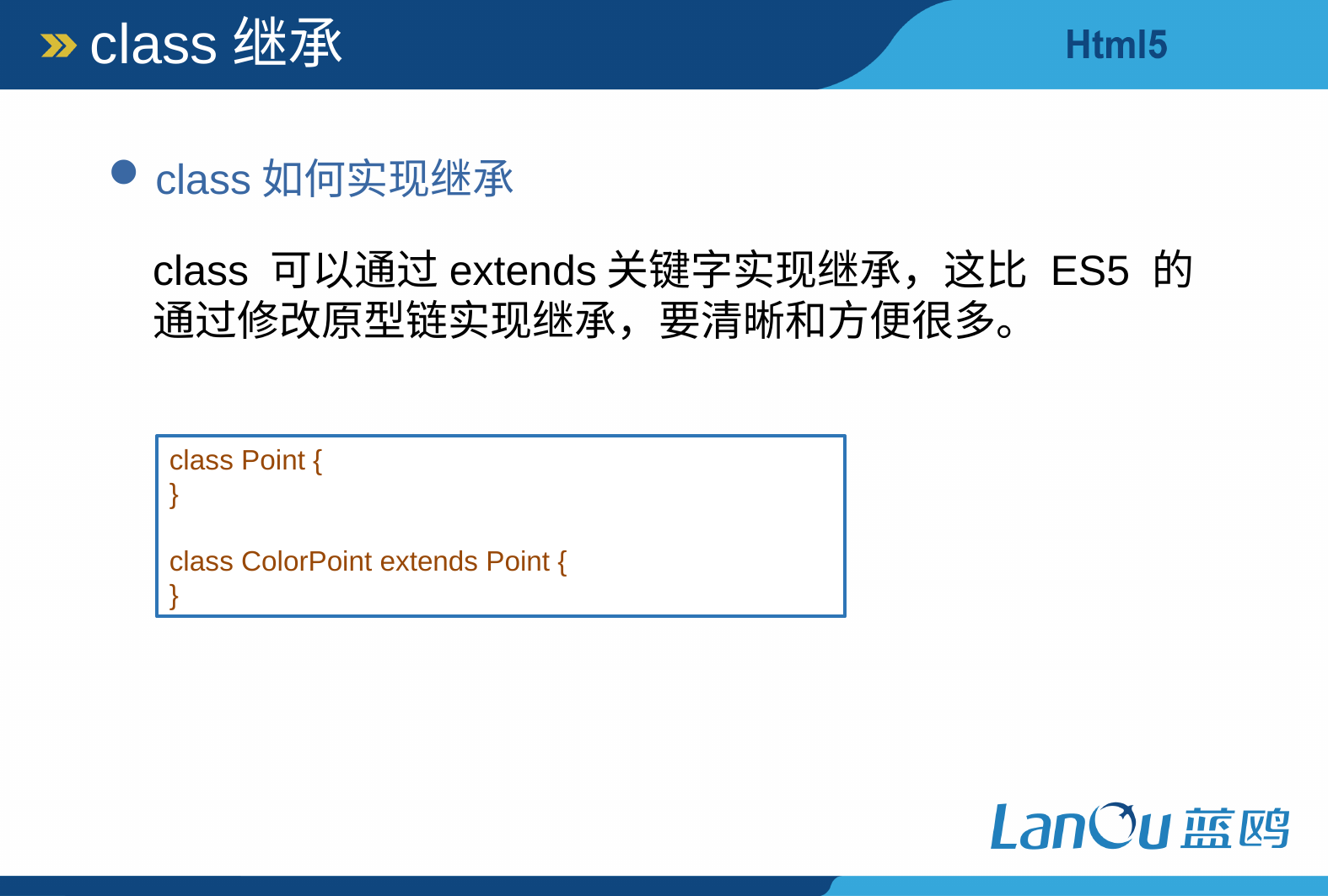

class继承
class如何实现继承
class 可以通过extends关键字实现继承，这比 ES5 的通过修改原型链实现继承，要清晰和方便很多。
class Point {
}

class ColorPoint extends Point {
}